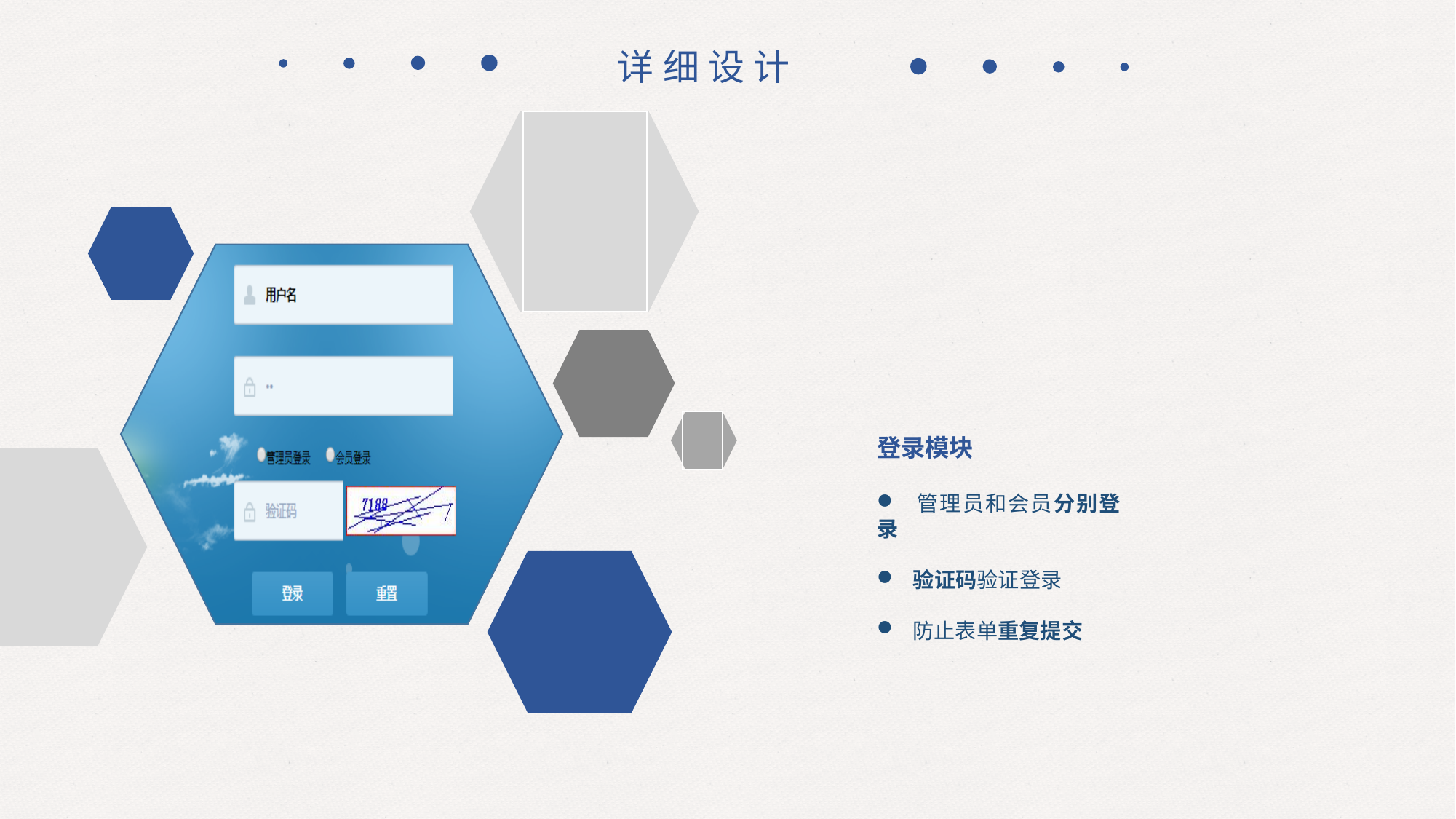

详细设计

登录模块

  管理员和会员分别登录

  验证码验证登录

  防止表单重复提交